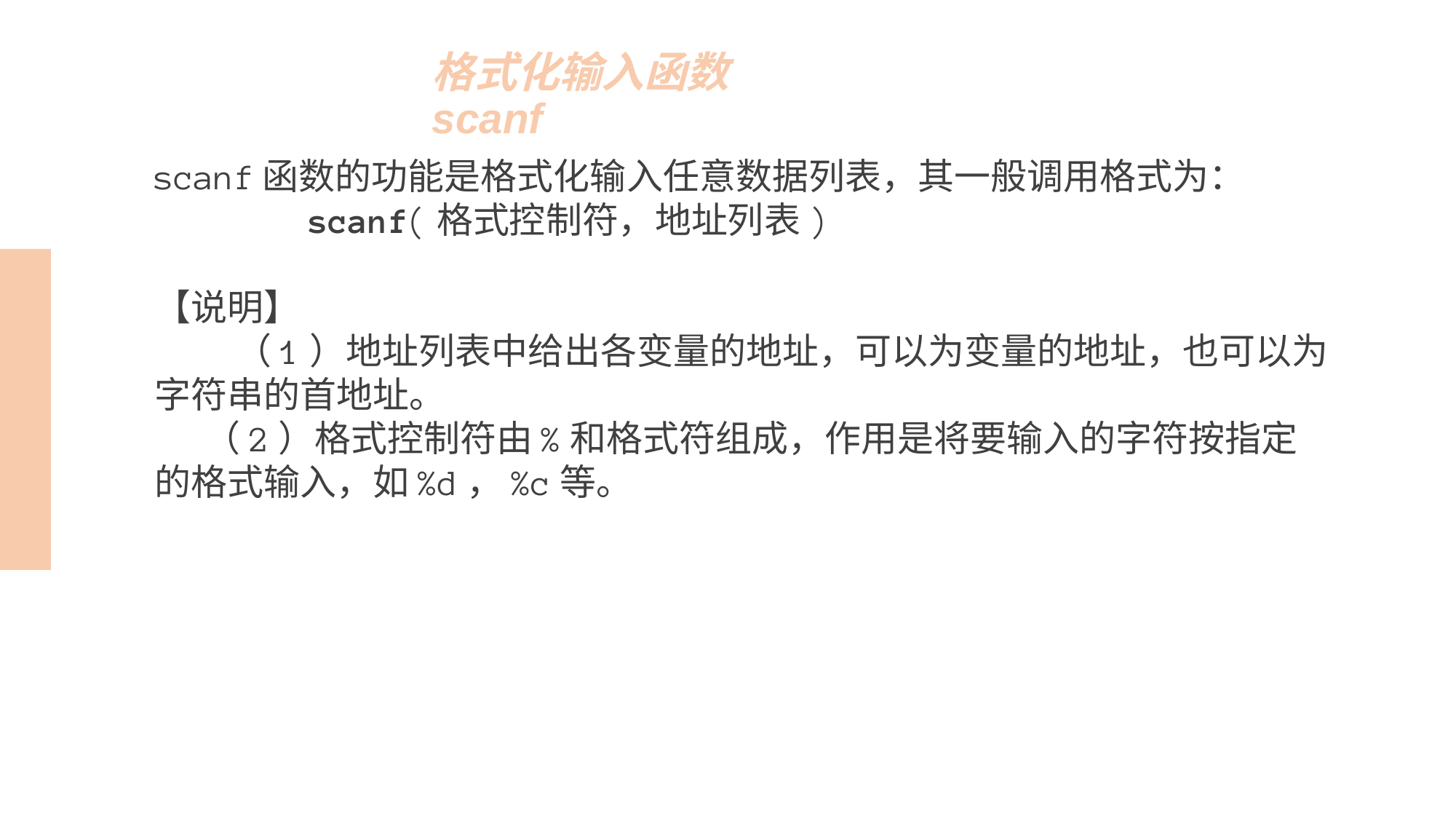

格式化输入函数scanf
scanf函数的功能是格式化输入任意数据列表，其一般调用格式为：
　　　　scanf(格式控制符，地址列表)
【说明】
　　 （1）地址列表中给出各变量的地址，可以为变量的地址，也可以为字符串的首地址。
     （2）格式控制符由%和格式符组成，作用是将要输入的字符按指定的格式输入，如%d，%c等。